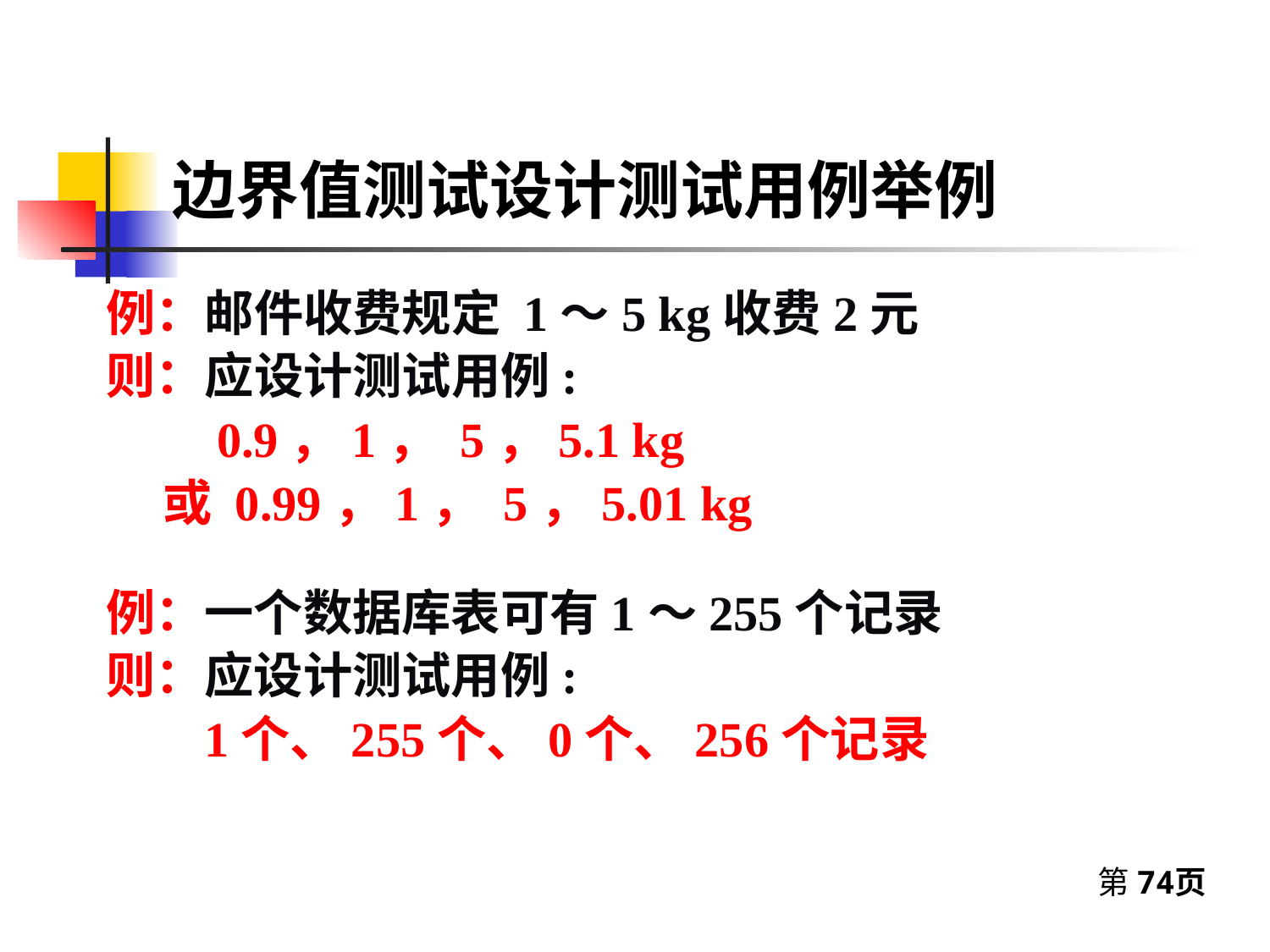

# 边界值测试设计测试用例举例
例：邮件收费规定 1～5 kg收费2元
则：应设计测试用例:
         0.9，1， 5，5.1 kg
    或 0.99，1， 5，5.01 kg
例：一个数据库表可有1～255个记录
则：应设计测试用例:
        1个、255个、0个、256个记录